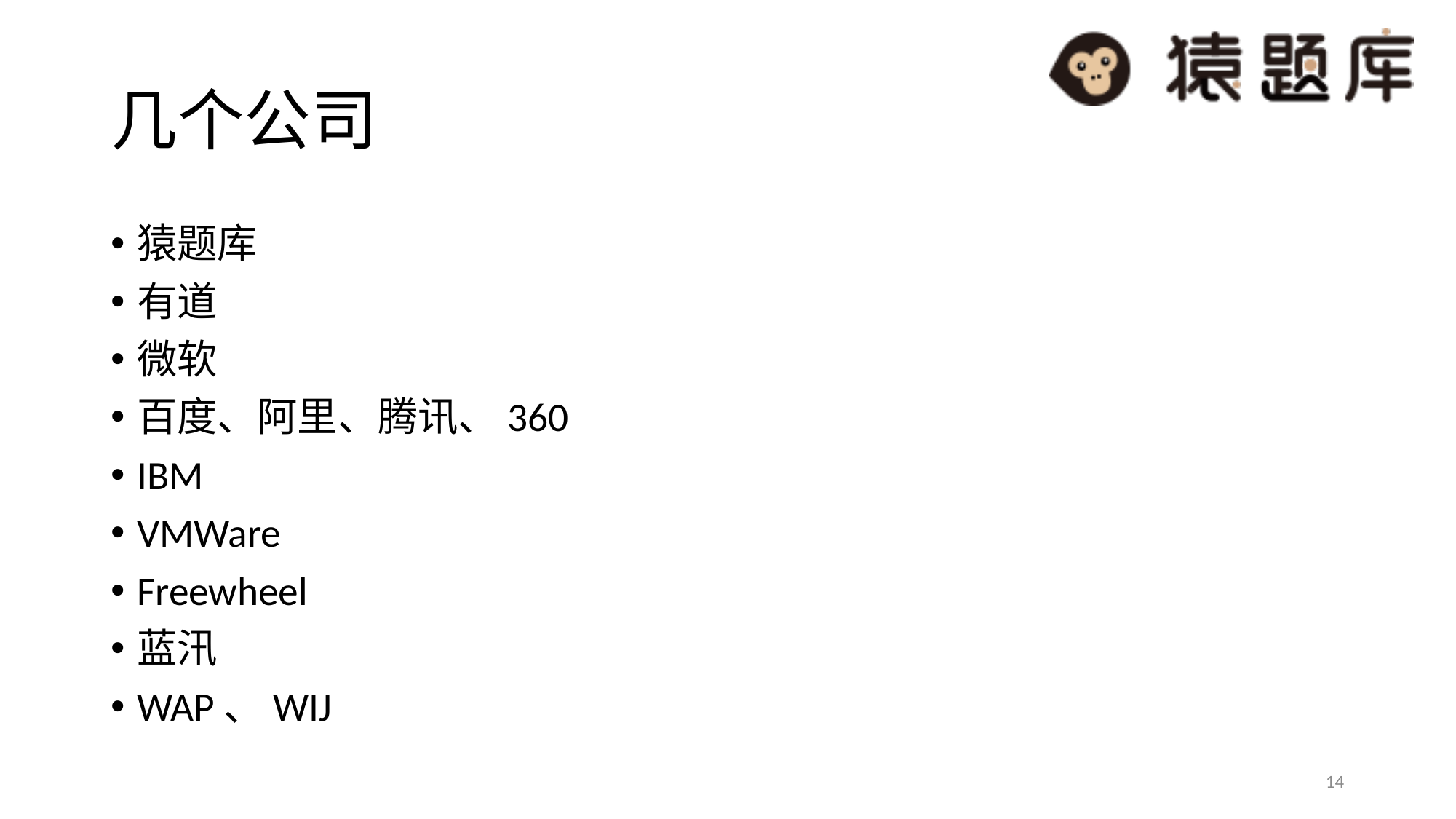

# 几个公司
猿题库
有道
微软
百度、阿里、腾讯、360
IBM
VMWare
Freewheel
蓝汛
WAP、WIJ
14